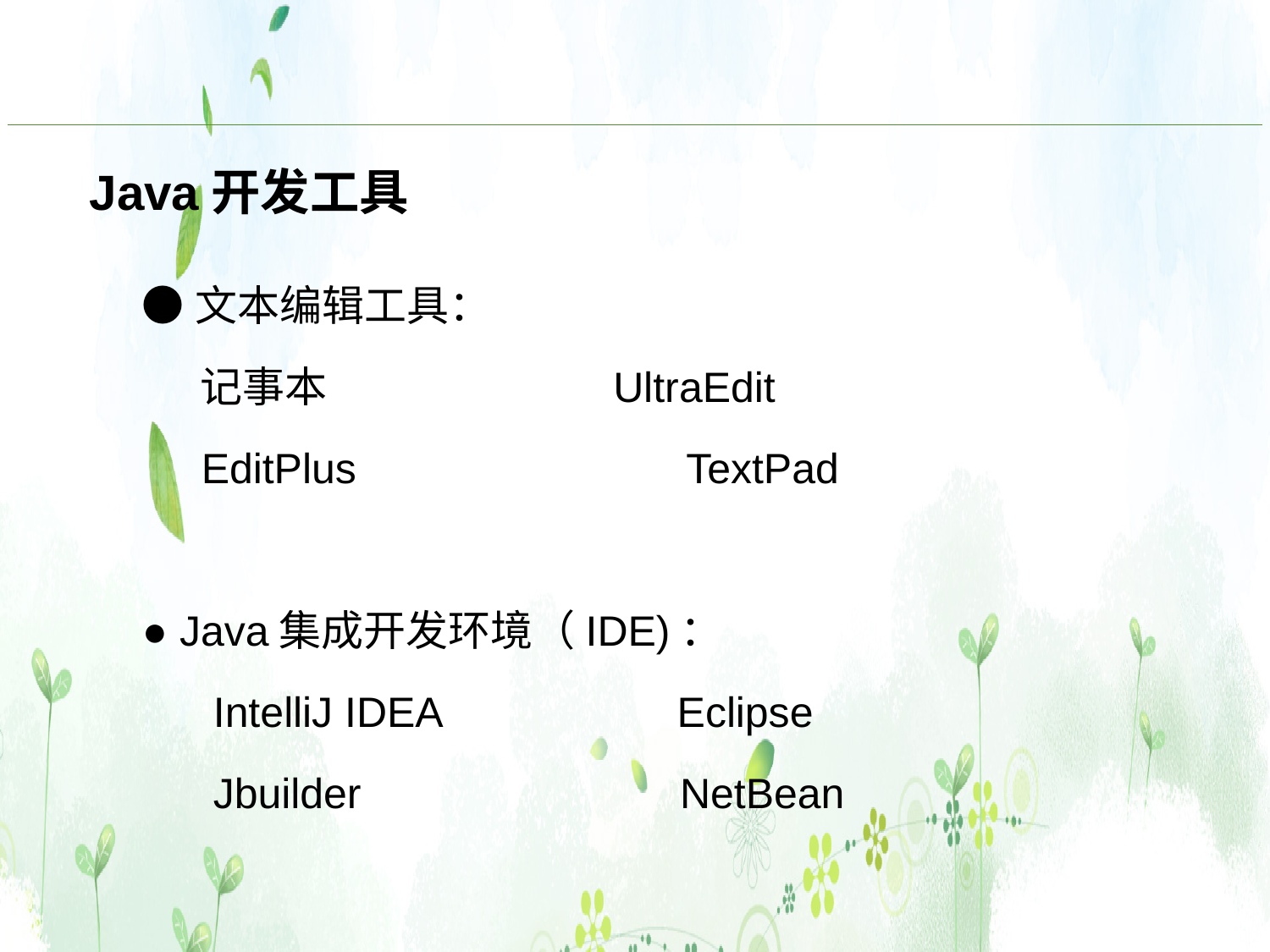

Java开发工具
●文本编辑工具：
     记事本                             UltraEdit
     EditPlus                            TextPad

● Java集成开发环境（IDE)：
      IntelliJ IDEA                    Eclipse
      Jbuilder                           NetBean